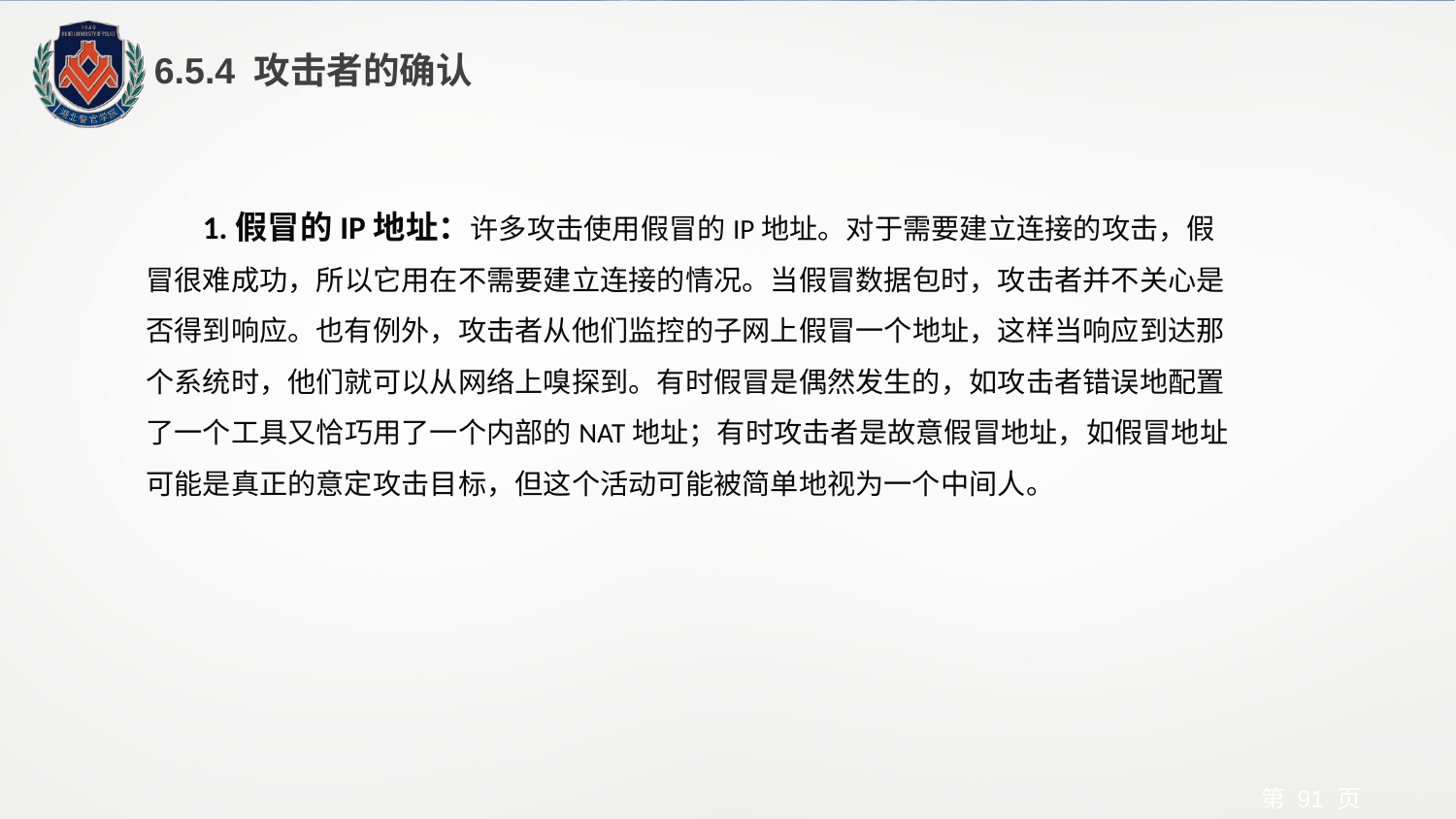

6.5.4 攻击者的确认
         1.假冒的IP地址：许多攻击使用假冒的IP地址。对于需要建立连接的攻击，假冒很难成功，所以它用在不需要建立连接的情况。当假冒数据包时，攻击者并不关心是否得到响应。也有例外，攻击者从他们监控的子网上假冒一个地址，这样当响应到达那个系统时，他们就可以从网络上嗅探到。有时假冒是偶然发生的，如攻击者错误地配置了一个工具又恰巧用了一个内部的NAT地址；有时攻击者是故意假冒地址，如假冒地址可能是真正的意定攻击目标，但这个活动可能被简单地视为一个中间人。